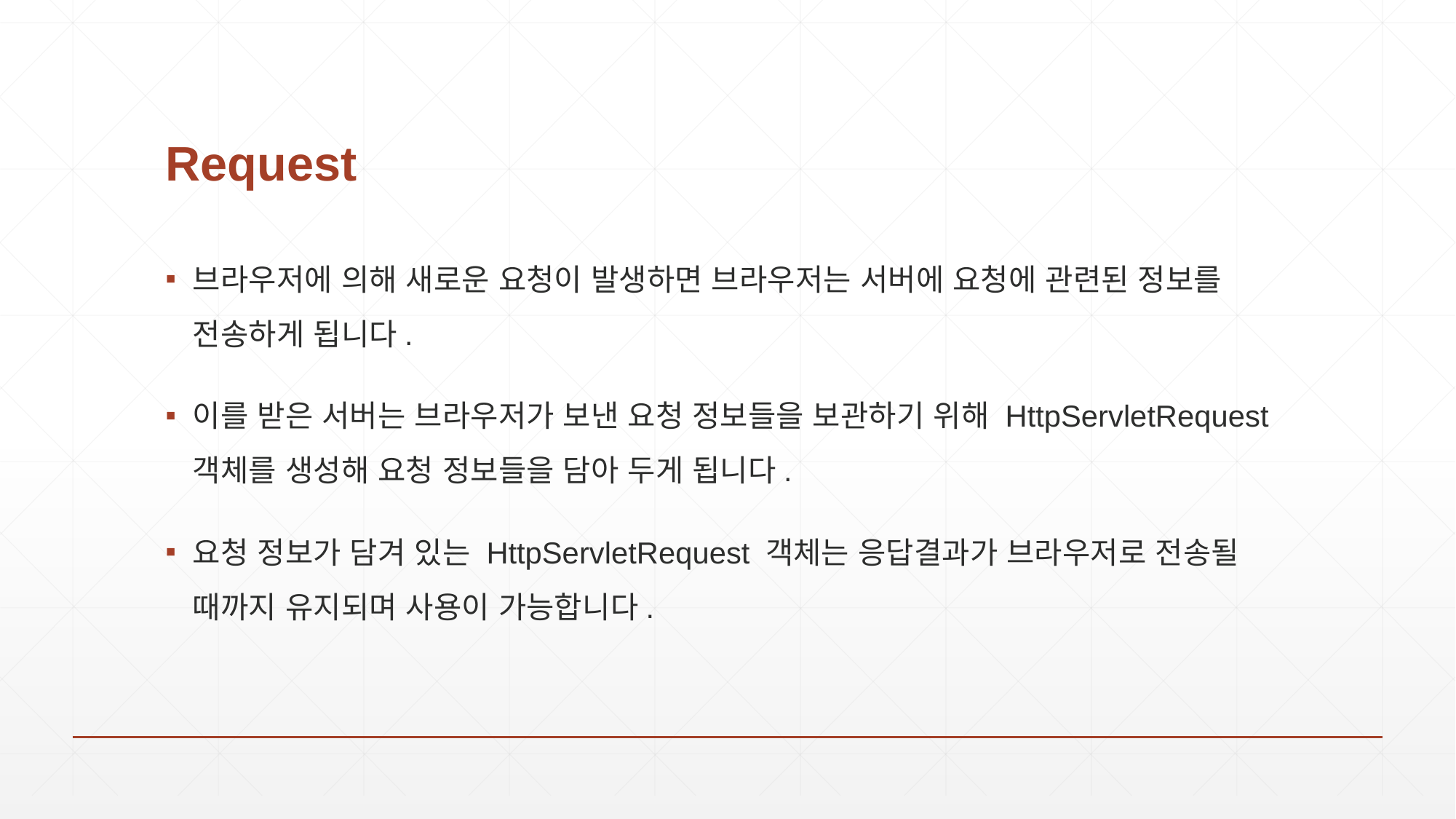

# Request
브라우저에 의해 새로운 요청이 발생하면 브라우저는 서버에 요청에 관련된 정보를 전송하게 됩니다.
이를 받은 서버는 브라우저가 보낸 요청 정보들을 보관하기 위해 HttpServletRequest 객체를 생성해 요청 정보들을 담아 두게 됩니다.
요청 정보가 담겨 있는 HttpServletRequest 객체는 응답결과가 브라우저로 전송될 때까지 유지되며 사용이 가능합니다.